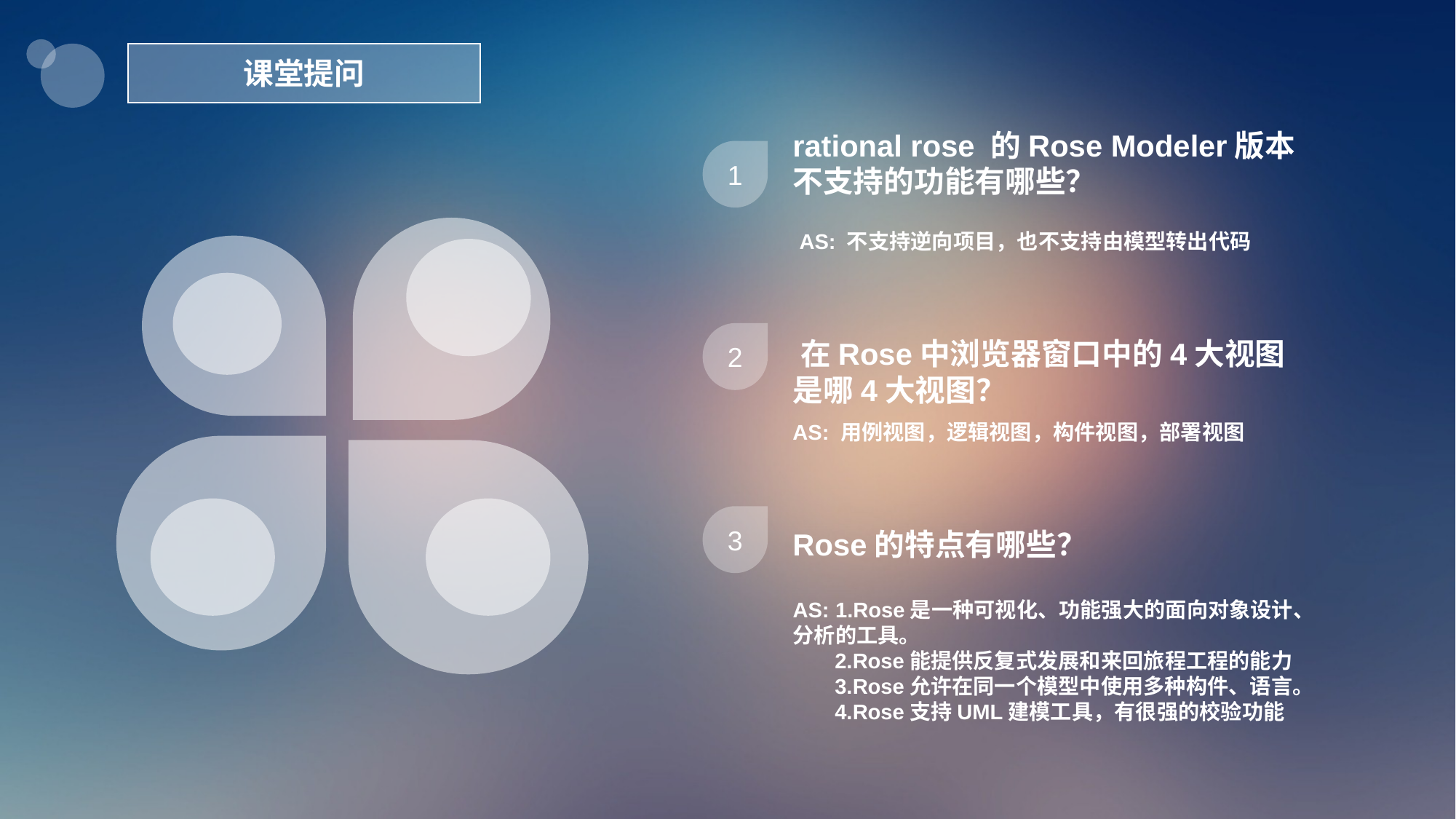

课堂提问
rational rose 的Rose Modeler版本不支持的功能有哪些？
1

AS: 不支持逆向项目，也不支持由模型转出代码

2
 在Rose中浏览器窗口中的4大视图是哪4大视图？
AS: 用例视图，逻辑视图，构件视图，部署视图

3
Rose的特点有哪些？
AS: 1.Rose是一种可视化、功能强大的面向对象设计、分析的工具。
       2.Rose能提供反复式发展和来回旅程工程的能力
       3.Rose允许在同一个模型中使用多种构件、语言。
       4.Rose支持UML建模工具，有很强的校验功能